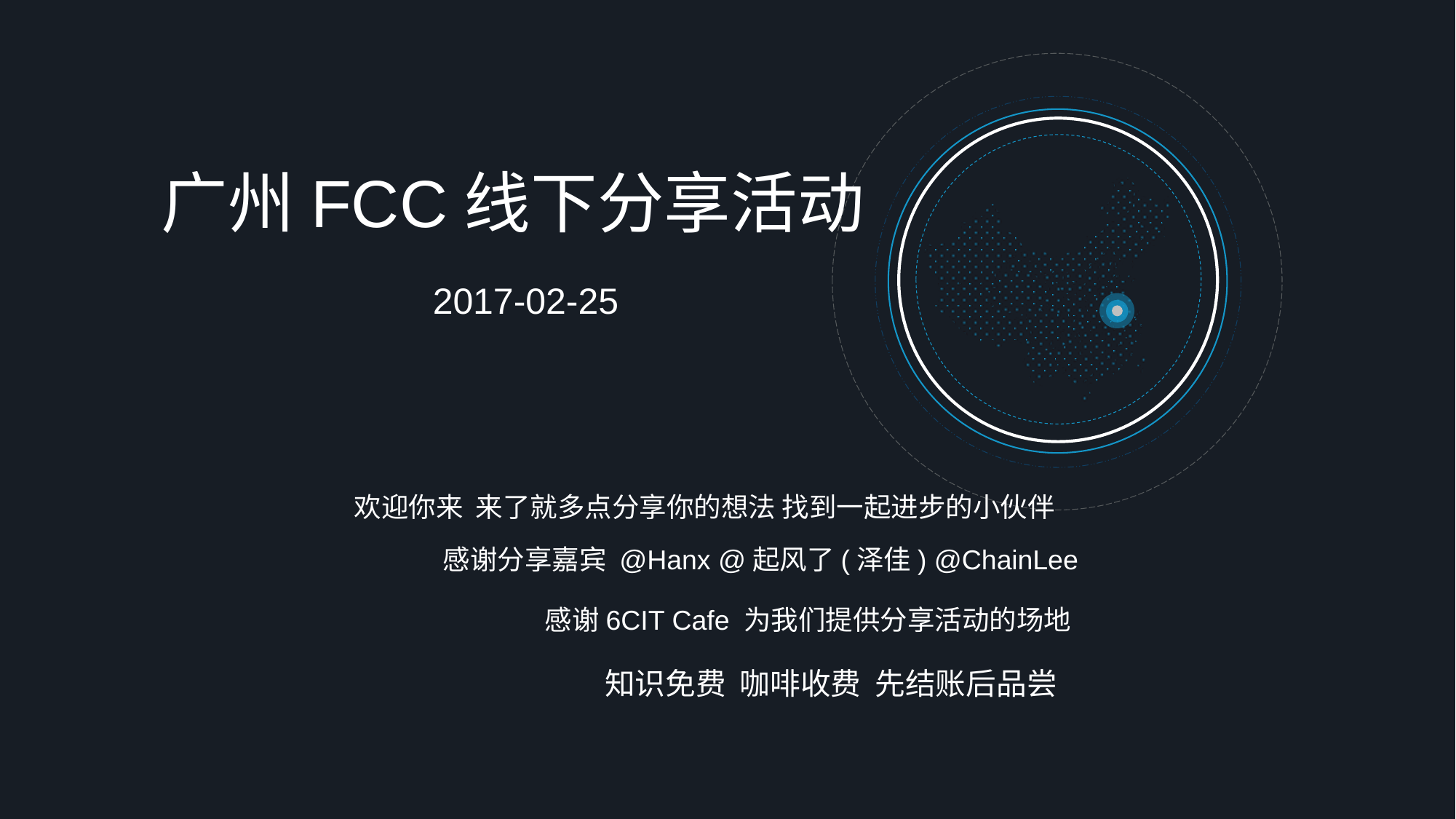

# 广州FCC线下分享活动
2017-02-25
欢迎你来  来了就多点分享你的想法 找到一起进步的小伙伴
感谢分享嘉宾 @Hanx @起风了(泽佳) @ChainLee
感谢6CIT Cafe 为我们提供分享活动的场地
知识免费  咖啡收费  先结账后品尝